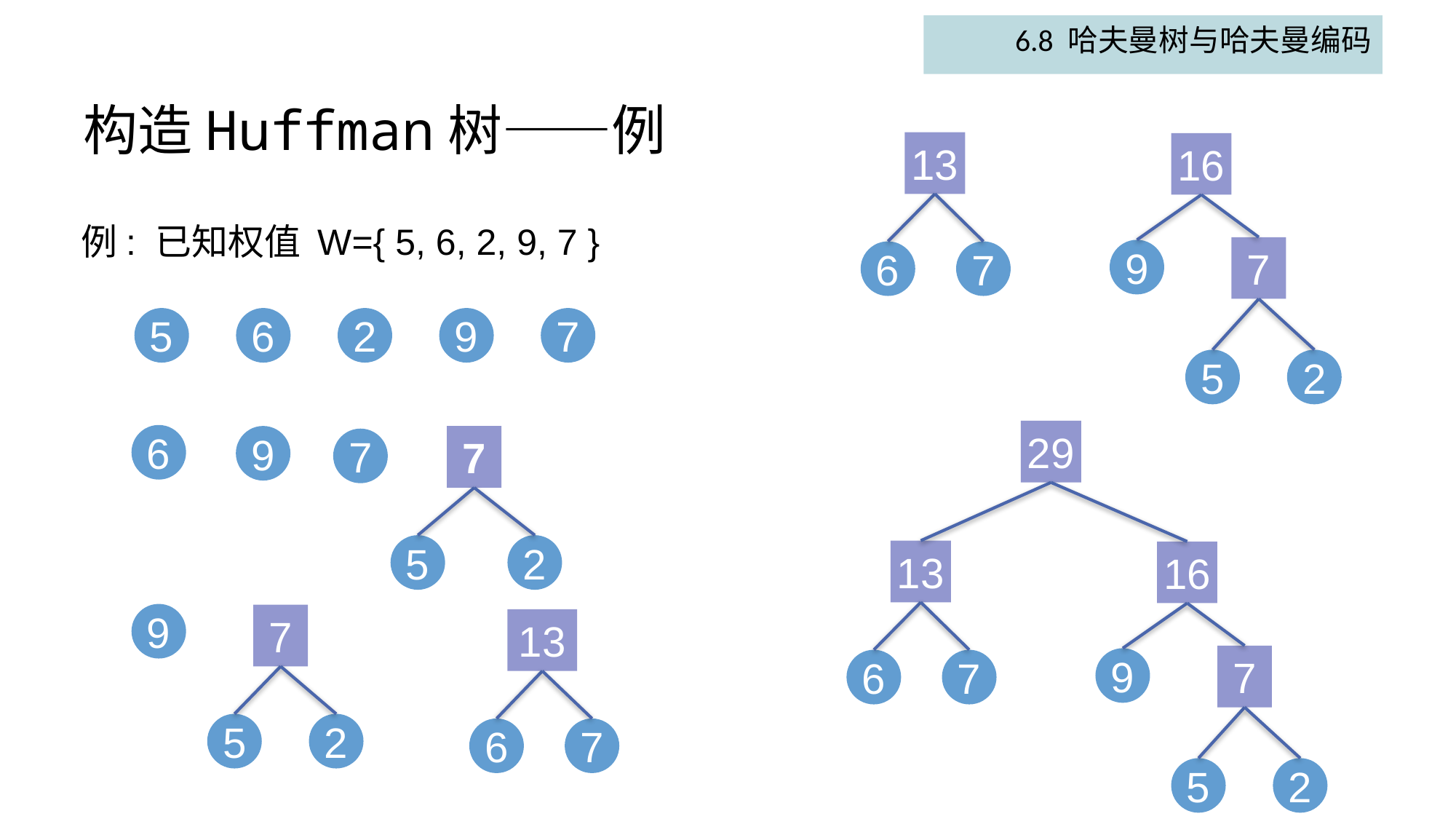

6.8 哈夫曼树与哈夫曼编码
# 构造Huffman树——例
13
16
例: 已知权值 W={ 5, 6, 2, 9, 7 }
7
9
6
7
5
6
2
9
7
5
2
29
6
9
7
7
5
2
13
16
9
7
13
7
9
6
7
5
2
6
7
5
2